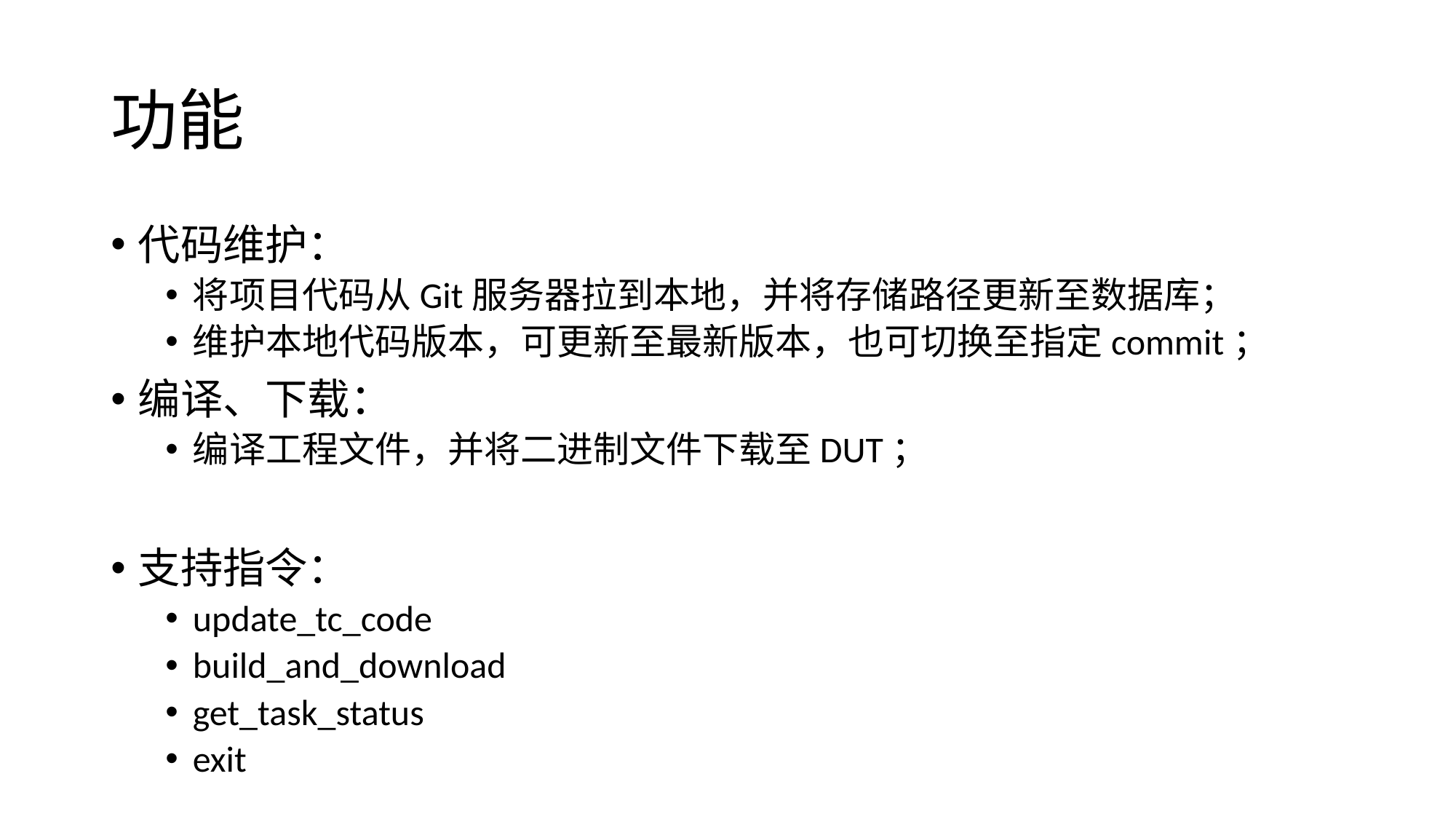

# 功能
代码维护：
将项目代码从Git服务器拉到本地，并将存储路径更新至数据库；
维护本地代码版本，可更新至最新版本，也可切换至指定commit；
编译、下载：
编译工程文件，并将二进制文件下载至DUT；

支持指令：
update_tc_code
build_and_download
get_task_status
exit